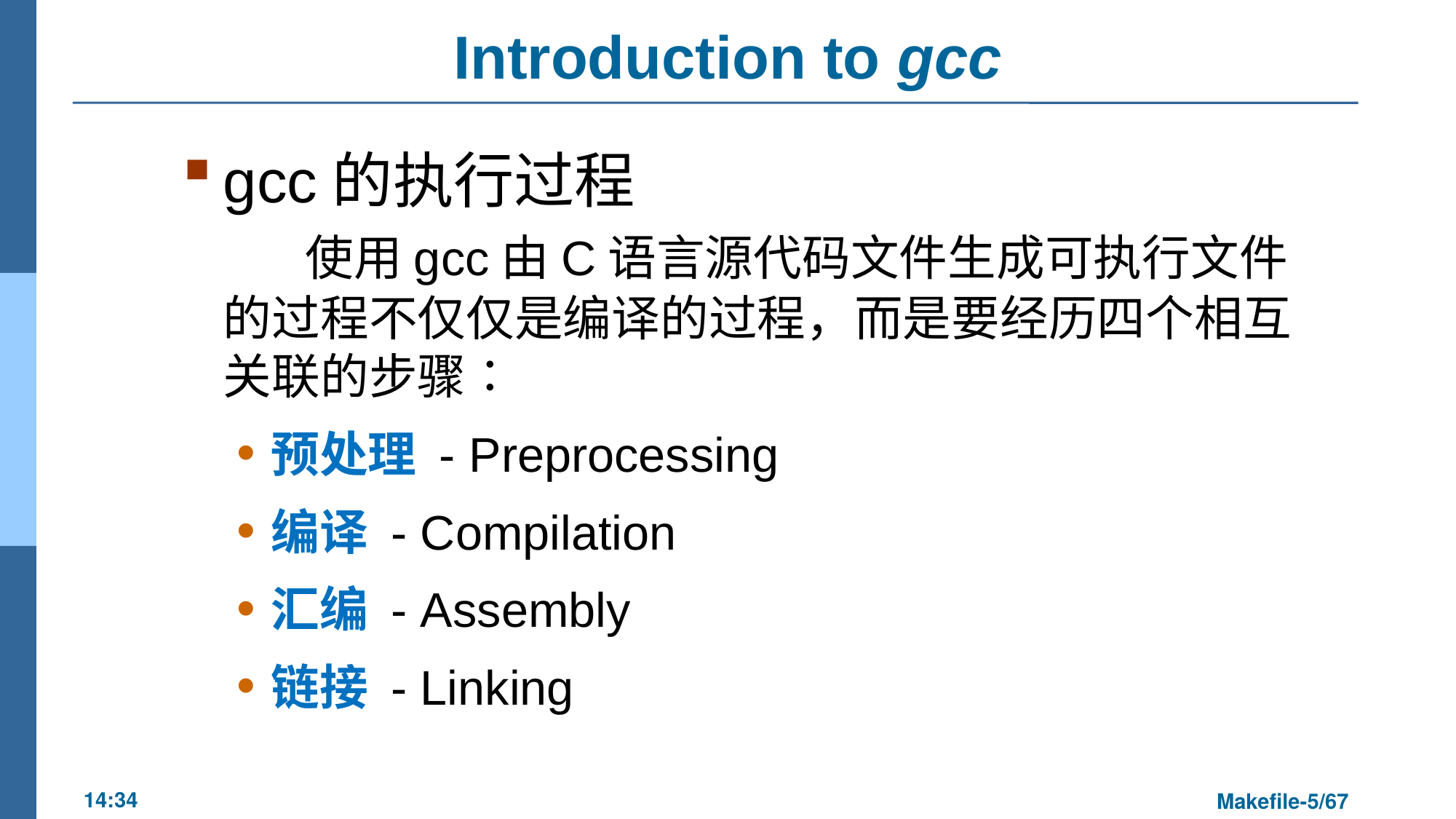

# Introduction to gcc
gcc的执行过程
      使用gcc由C语言源代码文件生成可执行文件的过程不仅仅是编译的过程，而是要经历四个相互关联的步骤∶
预处理 - Preprocessing
编译 - Compilation
汇编 - Assembly
链接 - Linking